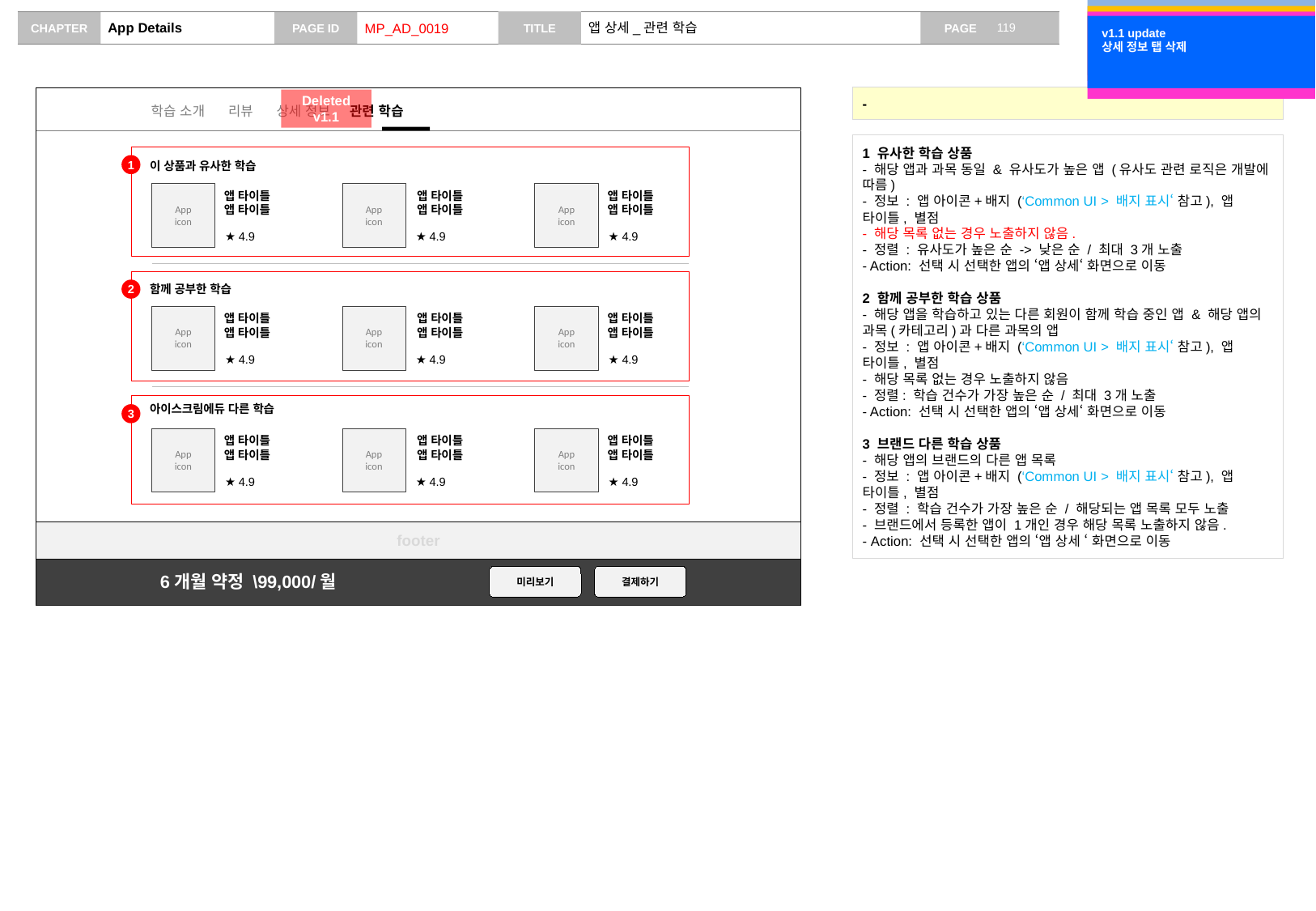

v0.2 update
화면 구성 수정
v0.4 update
유사한 학습 상품 없는 경우 노출 X
v0.7 update
배지 정의 추가
# App Details
MP_AD_0019
앱 상세_관련 학습
v1.1 update
상세 정보 탭 삭제

-

Deleted v1.1
학습 소개      리뷰      상세 정보     관련 학습

1 유사한 학습 상품
- 해당 앱과 과목 동일 & 유사도가 높은 앱 (유사도 관련 로직은 개발에 따름)
- 정보 : 앱 아이콘+배지 (‘Common UI > 배지 표시‘ 참고), 앱 타이틀, 별점
- 해당 목록 없는 경우 노출하지 않음.
- 정렬 : 유사도가 높은 순 -> 낮은 순 / 최대 3개 노출
- Action: 선택 시 선택한 앱의 ‘앱 상세‘ 화면으로 이동

2 함께 공부한 학습 상품
- 해당 앱을 학습하고 있는 다른 회원이 함께 학습 중인 앱 & 해당 앱의 과목(카테고리)과 다른 과목의 앱
- 정보 : 앱 아이콘+배지 (‘Common UI > 배지 표시‘ 참고), 앱 타이틀, 별점
- 해당 목록 없는 경우 노출하지 않음
- 정렬: 학습 건수가 가장 높은 순 / 최대 3개 노출
- Action: 선택 시 선택한 앱의 ‘앱 상세‘ 화면으로 이동

3 브랜드 다른 학습 상품
- 해당 앱의 브랜드의 다른 앱 목록
- 정보 : 앱 아이콘+배지 (‘Common UI > 배지 표시‘ 참고), 앱 타이틀, 별점
- 정렬 : 학습 건수가 가장 높은 순 / 해당되는 앱 목록 모두 노출
- 브랜드에서 등록한 앱이 1개인 경우 해당 목록 노출하지 않음.
- Action: 선택 시 선택한 앱의 ‘앱 상세 ‘ 화면으로 이동

1
이 상품과 유사한 학습
App
icon
앱 타이틀
앱 타이틀
★ 4.9
App
icon
앱 타이틀
앱 타이틀
★ 4.9
App
icon
앱 타이틀
앱 타이틀
★ 4.9

2
함께 공부한 학습
App
icon
앱 타이틀
앱 타이틀
★ 4.9
App
icon
앱 타이틀
앱 타이틀
★ 4.9
App
icon
앱 타이틀
앱 타이틀
★ 4.9

아이스크림에듀 다른 학습
3
App
icon
앱 타이틀
앱 타이틀
★ 4.9
App
icon
앱 타이틀
앱 타이틀
★ 4.9
App
icon
앱 타이틀
앱 타이틀
★ 4.9
footer

미리보기
결제하기
6개월 약정 \99,000/월